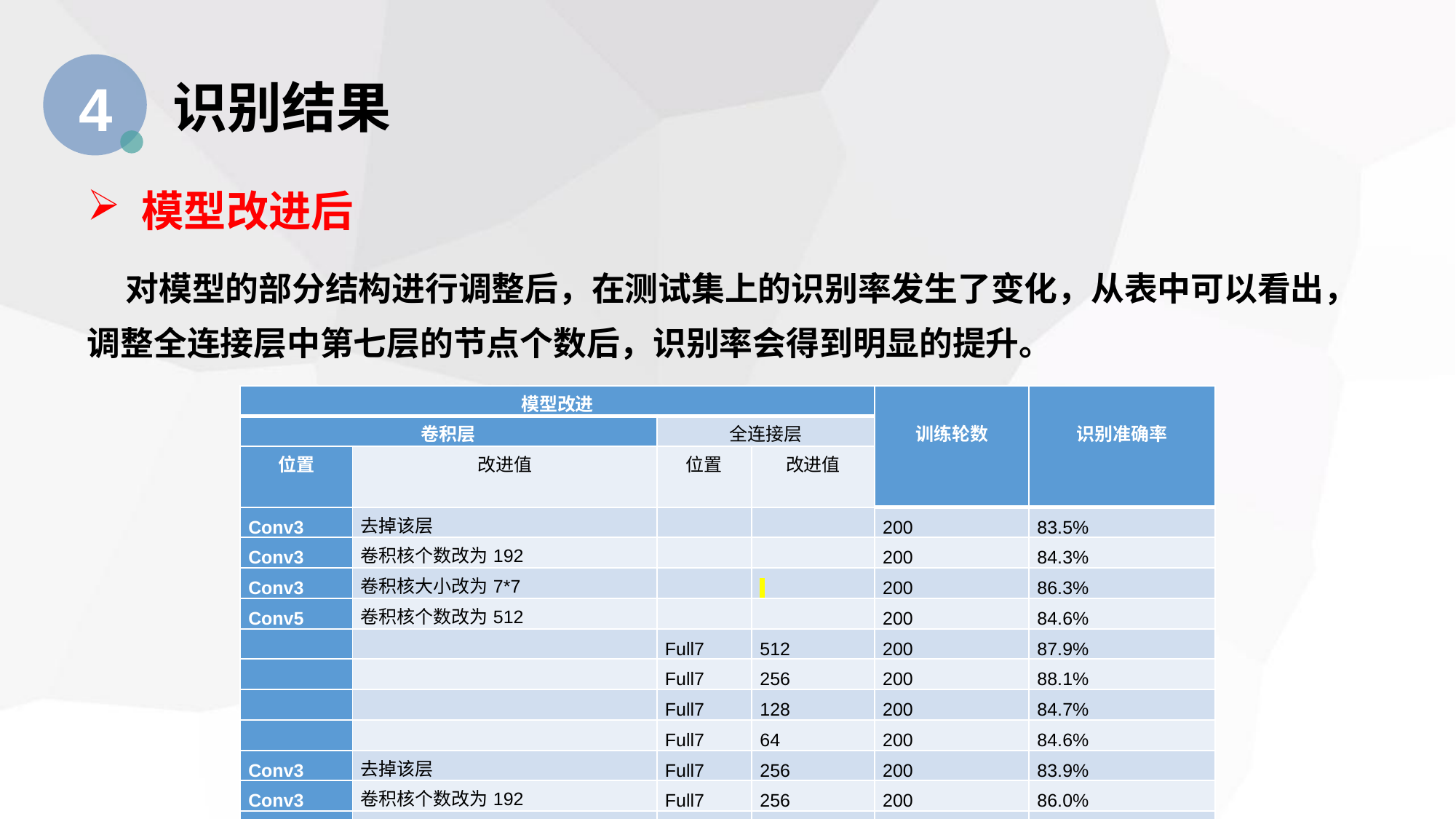

4
识别结果

模型改进后
    对模型的部分结构进行调整后，在测试集上的识别率发生了变化，从表中可以看出，调整全连接层中第七层的节点个数后，识别率会得到明显的提升。
| 模型改进 |  |  |  | 训练轮数 | 识别准确率 |
| --- | --- | --- | --- | --- | --- |
| 卷积层 |  | 全连接层 |  |  |  |
| 位置 | 改进值 | 位置 | 改进值 |  |  |
| Conv3 | 去掉该层 |  |  | 200 | 83.5% |
| Conv3 | 卷积核个数改为192 |  |  | 200 | 84.3% |
| Conv3 | 卷积核大小改为7\*7 |  |  | 200 | 86.3% |
| Conv5 | 卷积核个数改为512 |  |  | 200 | 84.6% |
|  |  | Full7 | 512 | 200 | 87.9% |
|  |  | Full7 | 256 | 200 | 88.1% |
|  |  | Full7 | 128 | 200 | 84.7% |
|  |  | Full7 | 64 | 200 | 84.6% |
| Conv3 | 去掉该层 | Full7 | 256 | 200 | 83.9% |
| Conv3 | 卷积核个数改为192 | Full7 | 256 | 200 | 86.0% |
| Conv3 | 卷积核大小改为7\*7 | Full7 | 256 | 200 | 87.2% |